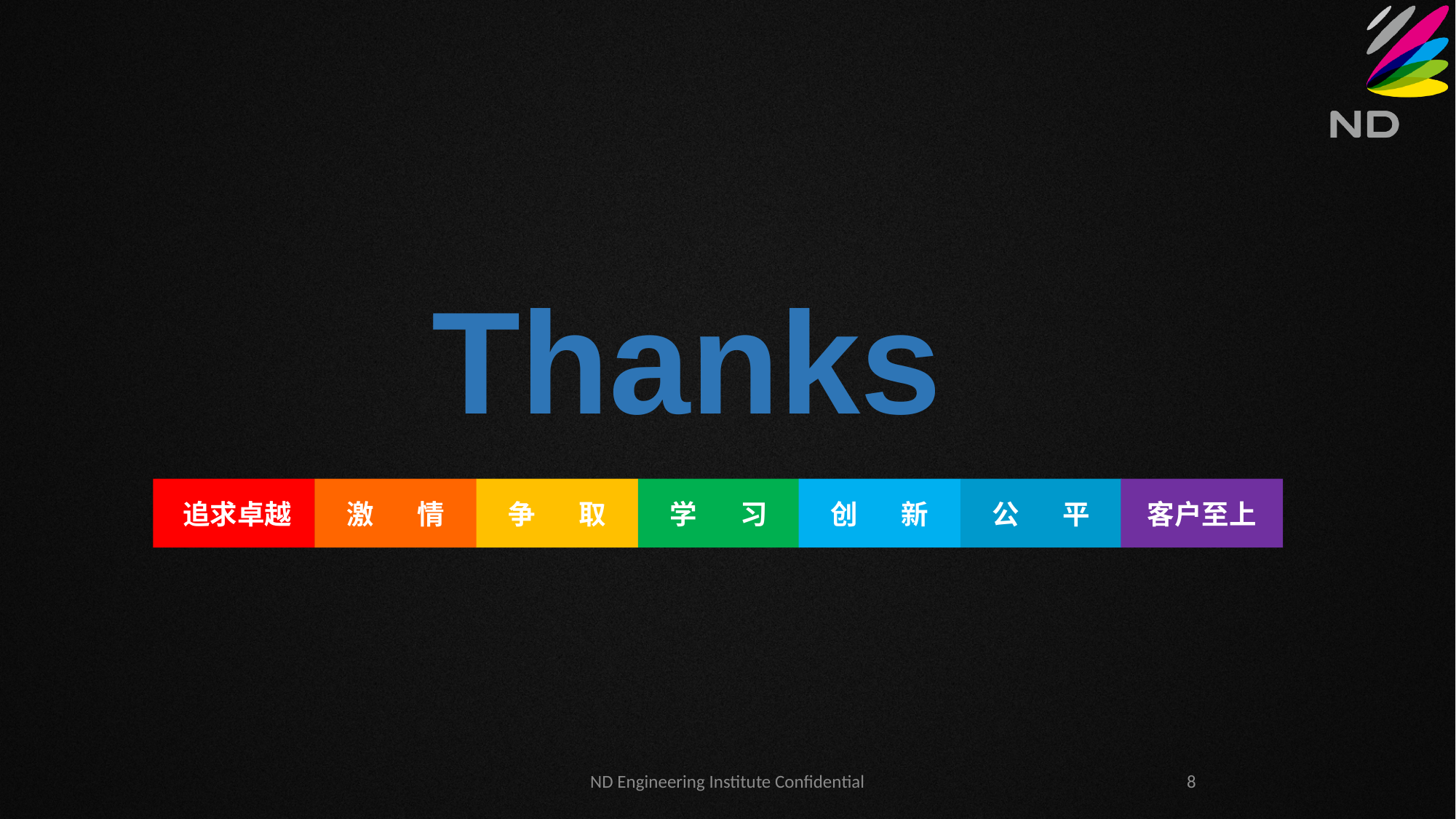

Thanks
  追求卓越
激       情
争       取
学       习
创       新
公       平
客户至上
ND Engineering Institute Confidential
8